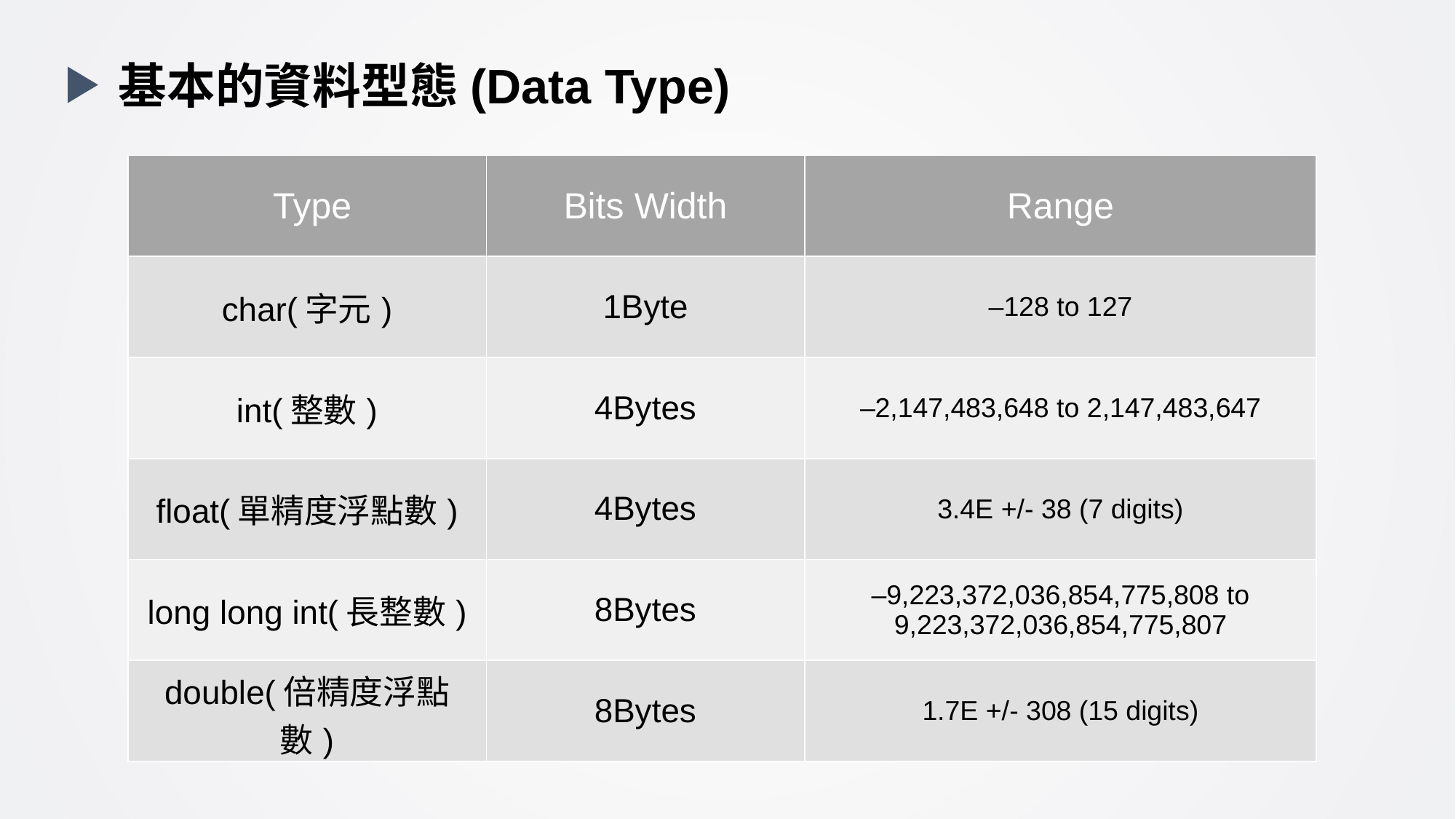

基本的資料型態(Data Type)

| Type | Bits Width | Range |
| --- | --- | --- |
| char(字元) | 1Byte | –128 to 127 |
| int(整數) | 4Bytes | –2,147,483,648 to 2,147,483,647 |
| float(單精度浮點數) | 4Bytes | 3.4E +/- 38 (7 digits) |
| long long int(長整數) | 8Bytes | –9,223,372,036,854,775,808 to 9,223,372,036,854,775,807 |
| double(倍精度浮點數) | 8Bytes | 1.7E +/- 308 (15 digits) |